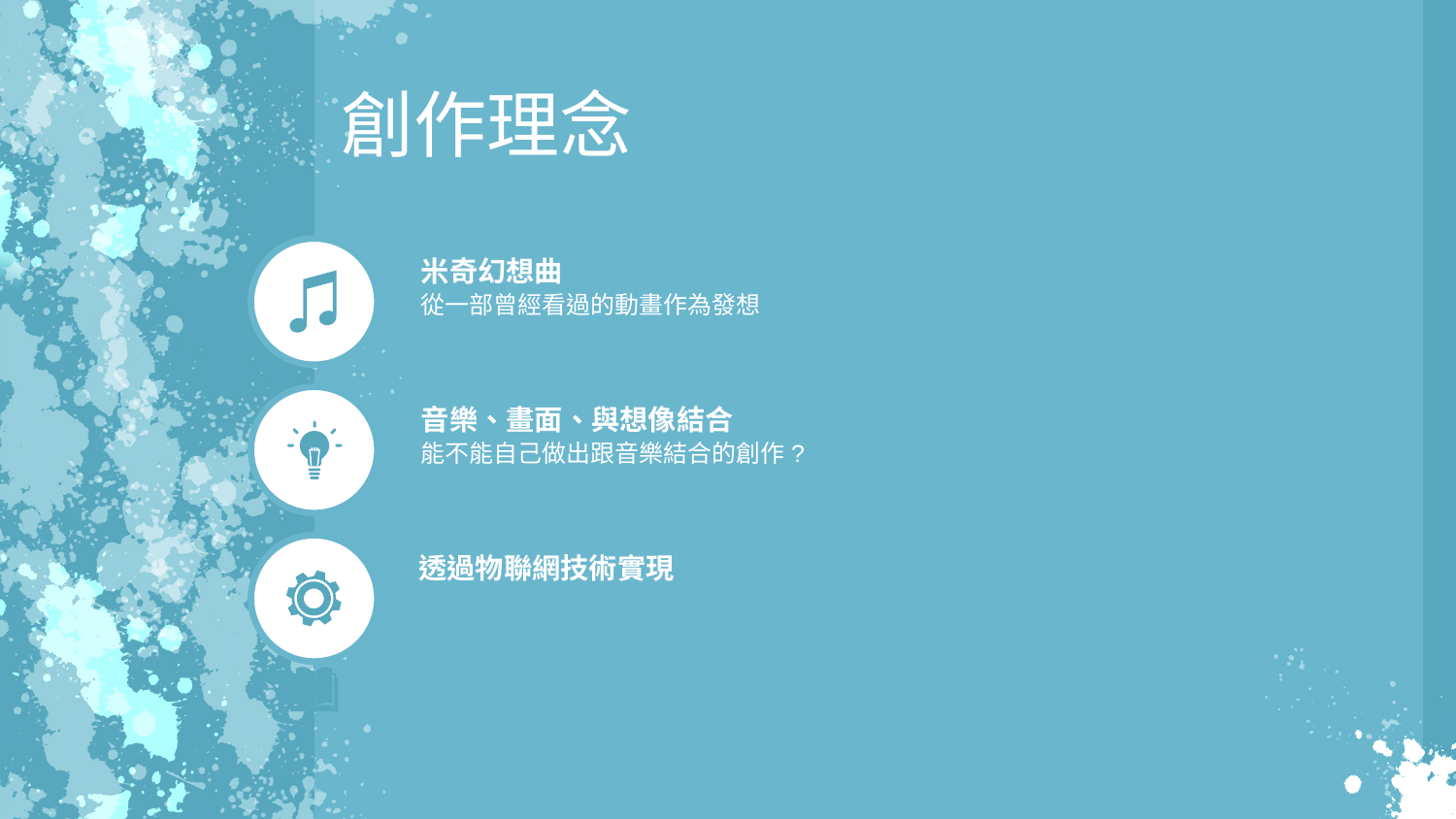

創作理念

米奇幻想曲
從一部曾經看過的動畫作為發想

音樂、畫面、與想像結合
能不能自己做出跟音樂結合的創作?

透過物聯網技術實現